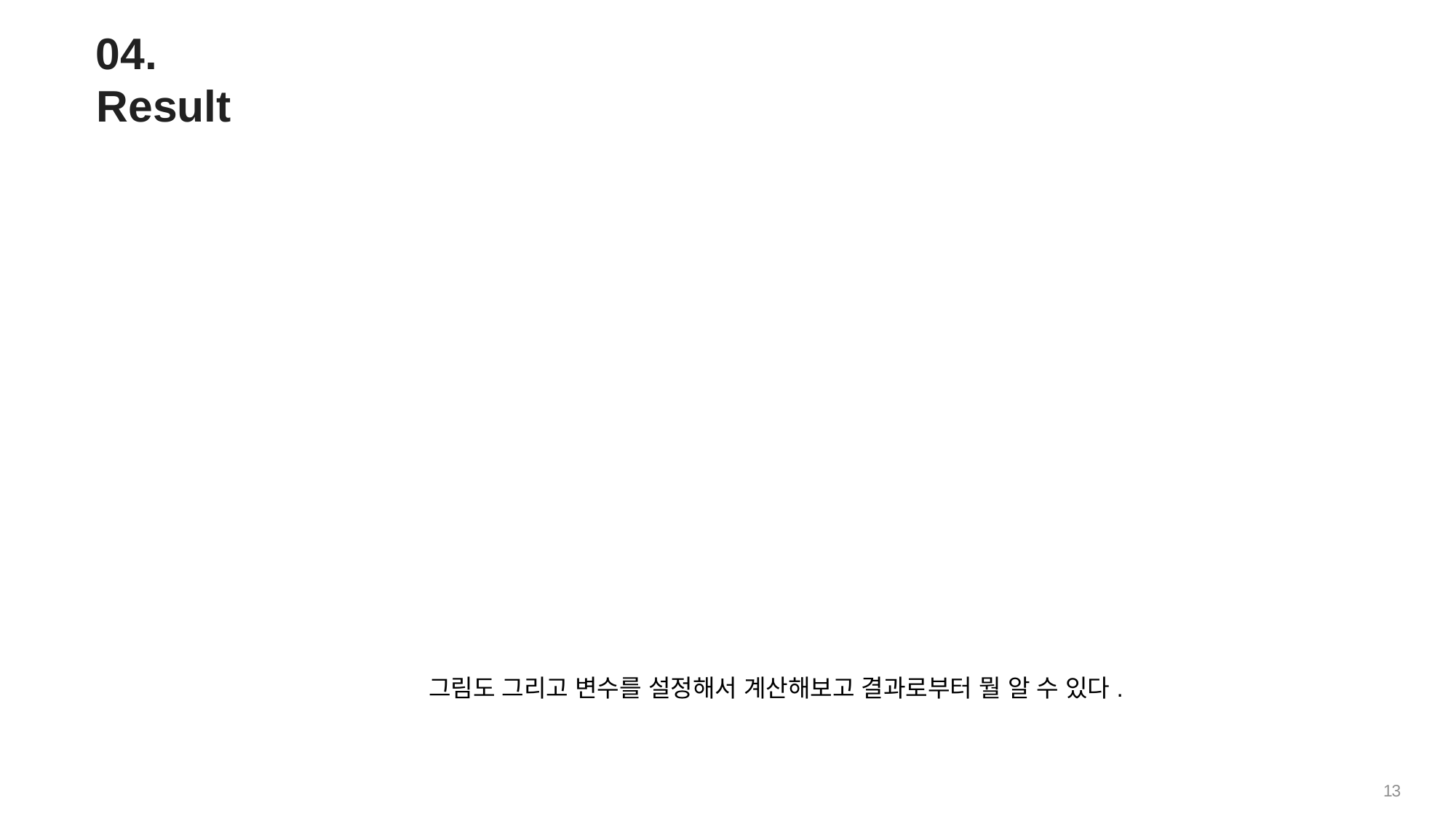

04.
Result
그림도 그리고 변수를 설정해서 계산해보고 결과로부터 뭘 알 수 있다.

13